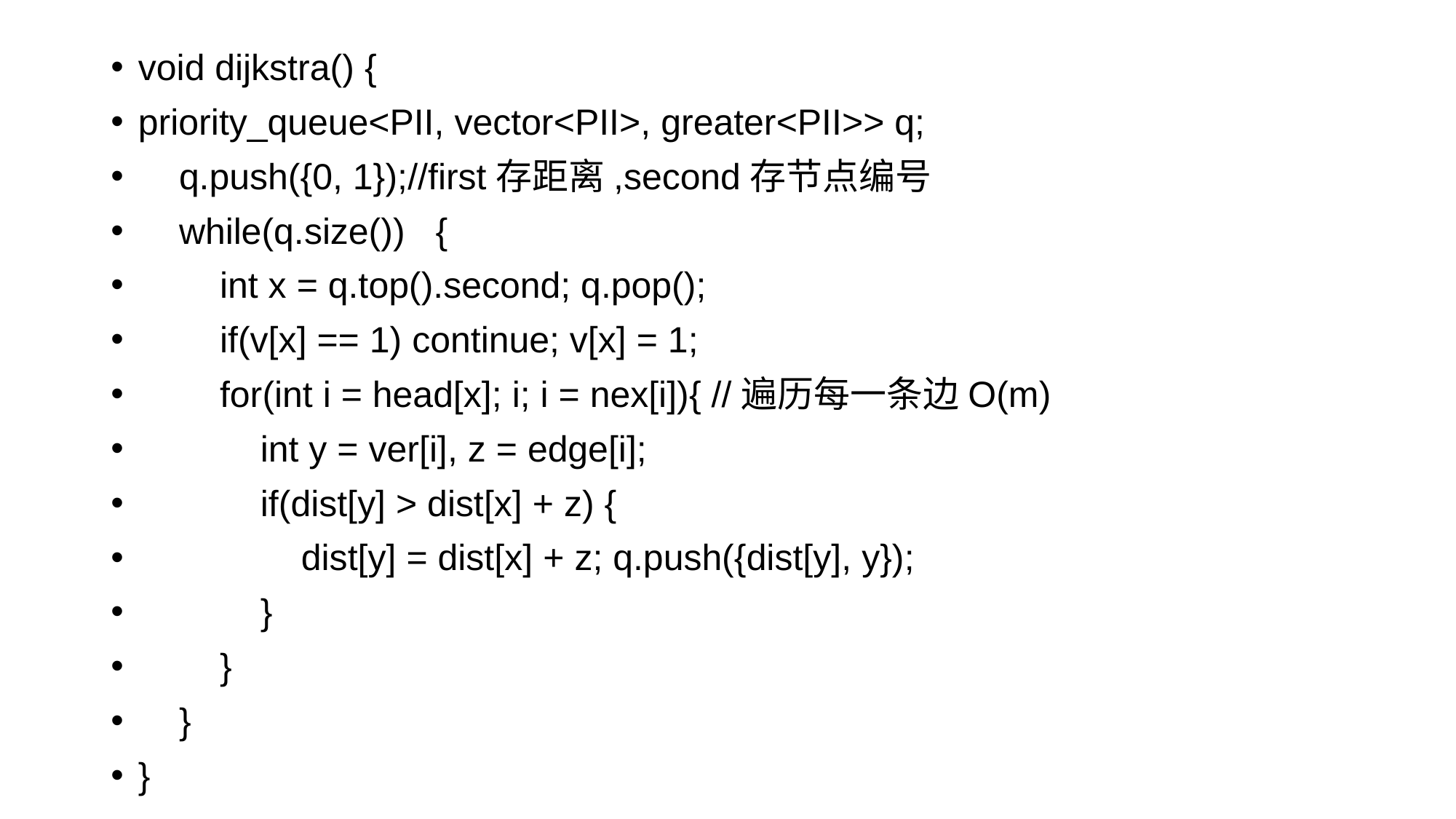

void dijkstra() {
priority_queue<PII, vector<PII>, greater<PII>> q;
    q.push({0, 1});//first存距离,second存节点编号
    while(q.size())   {
        int x = q.top().second; q.pop();
        if(v[x] == 1) continue; v[x] = 1;
        for(int i = head[x]; i; i = nex[i]){ //遍历每一条边O(m)
            int y = ver[i], z = edge[i];
            if(dist[y] > dist[x] + z) {
                dist[y] = dist[x] + z; q.push({dist[y], y});
            }
        }
    }
}
#